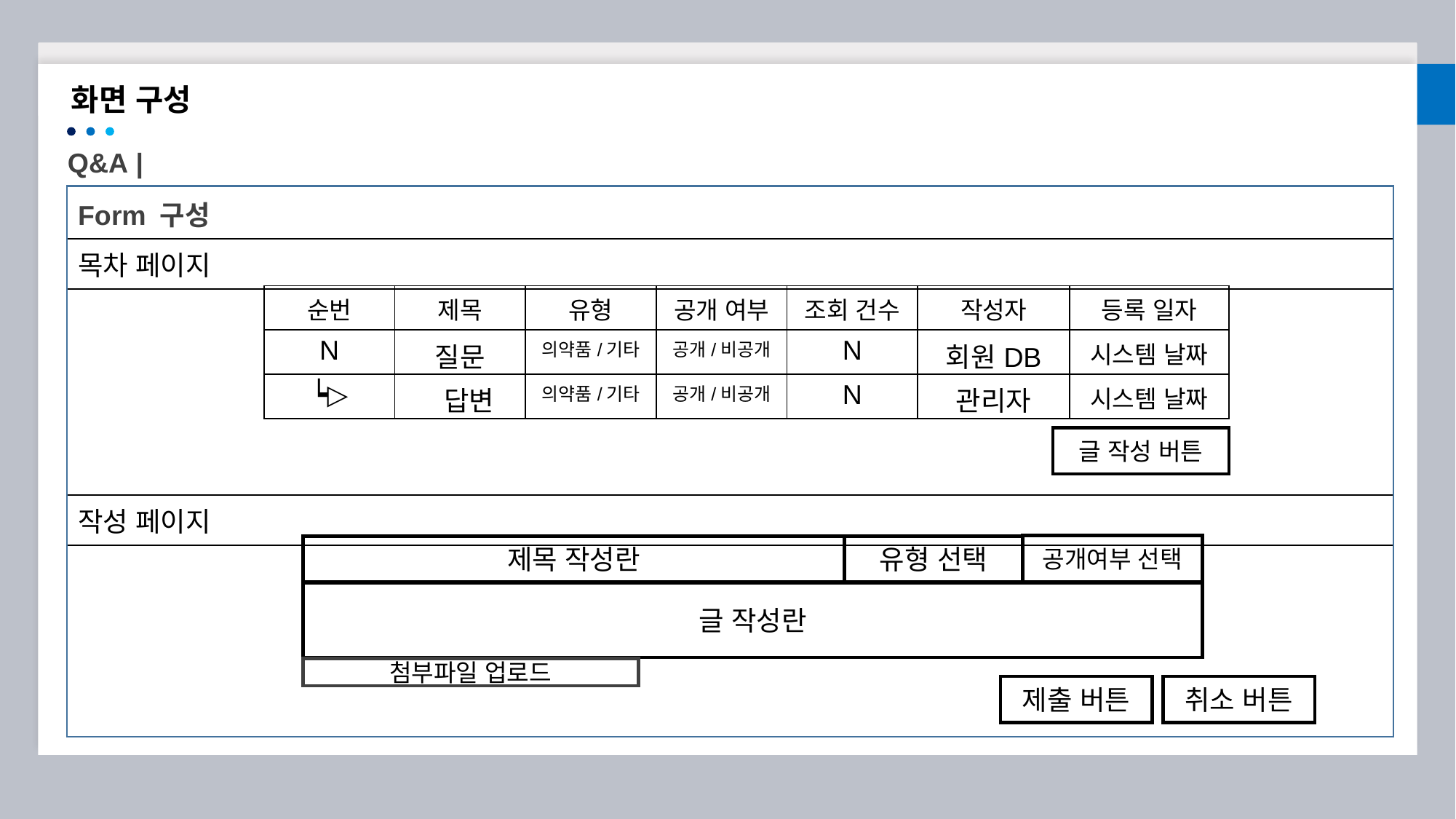

화면 구성

Q&A |

| Form 구성 |
| --- |
| 목차 페이지 |
|  |
| 작성 페이지 |
|  |
| 순번 | 제목 | 유형 | 공개 여부 | 조회 건수 | 작성자 | 등록 일자 |
| --- | --- | --- | --- | --- | --- | --- |
| N | 질문 | 의약품/기타 | 공개/비공개 | N | 회원DB | 시스템 날짜 |
| ┕▷ | 답변 | 의약품/기타 | 공개/비공개 | N | 관리자 | 시스템 날짜 |
글 작성 버튼
공개여부 선택
제목 작성란
유형 선택
글 작성란
첨부파일 업로드
제출 버튼
취소 버튼